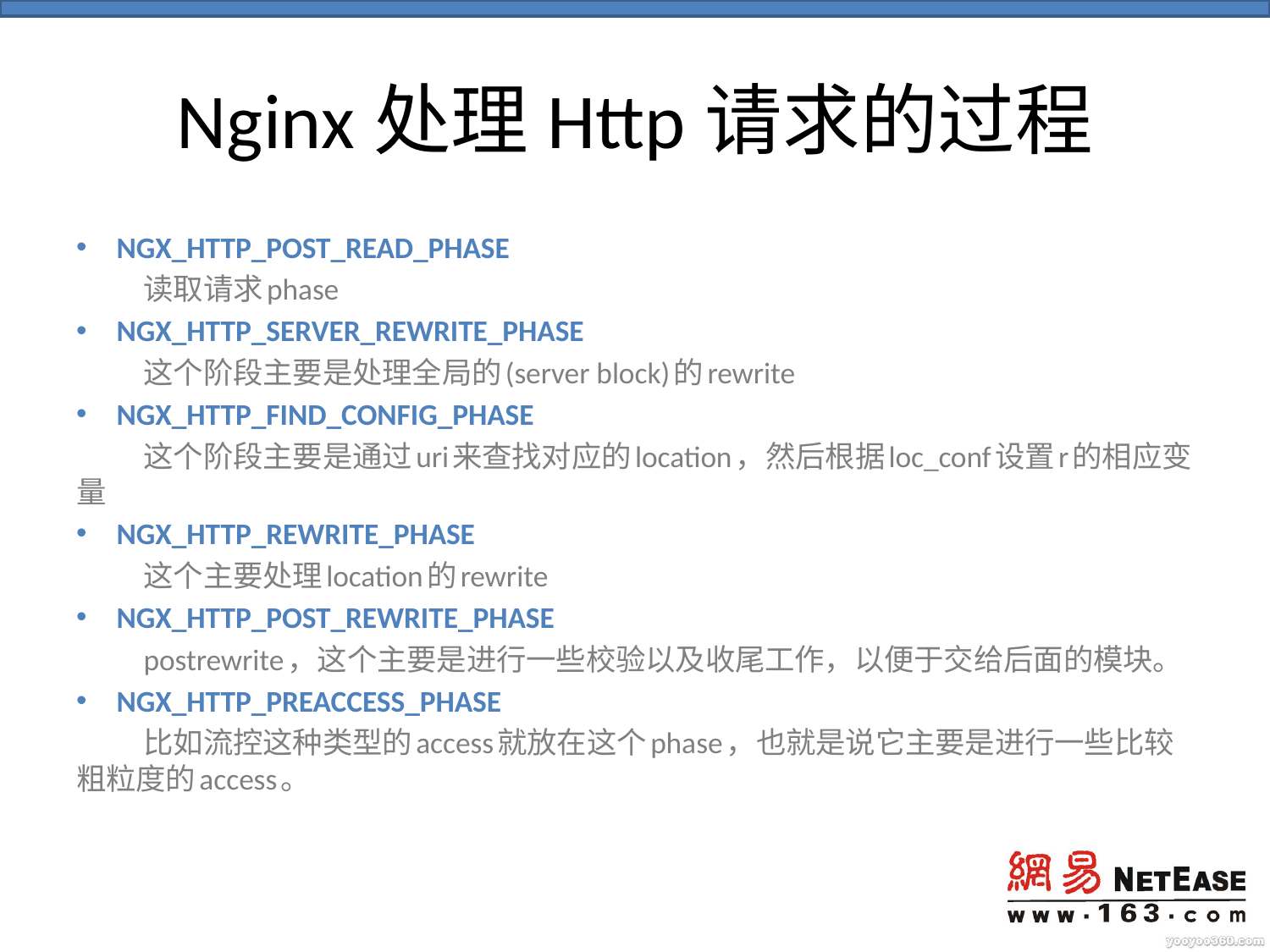

# Nginx处理Http请求的过程
NGX_HTTP_POST_READ_PHASE
	读取请求phase
NGX_HTTP_SERVER_REWRITE_PHASE
	这个阶段主要是处理全局的(server block)的rewrite
NGX_HTTP_FIND_CONFIG_PHASE
	这个阶段主要是通过uri来查找对应的location，然后根据loc_conf设置r的相应变量
NGX_HTTP_REWRITE_PHASE
	这个主要处理location的rewrite
NGX_HTTP_POST_REWRITE_PHASE
	postrewrite，这个主要是进行一些校验以及收尾工作，以便于交给后面的模块。
NGX_HTTP_PREACCESS_PHASE
	比如流控这种类型的access就放在这个phase，也就是说它主要是进行一些比较粗粒度的access。